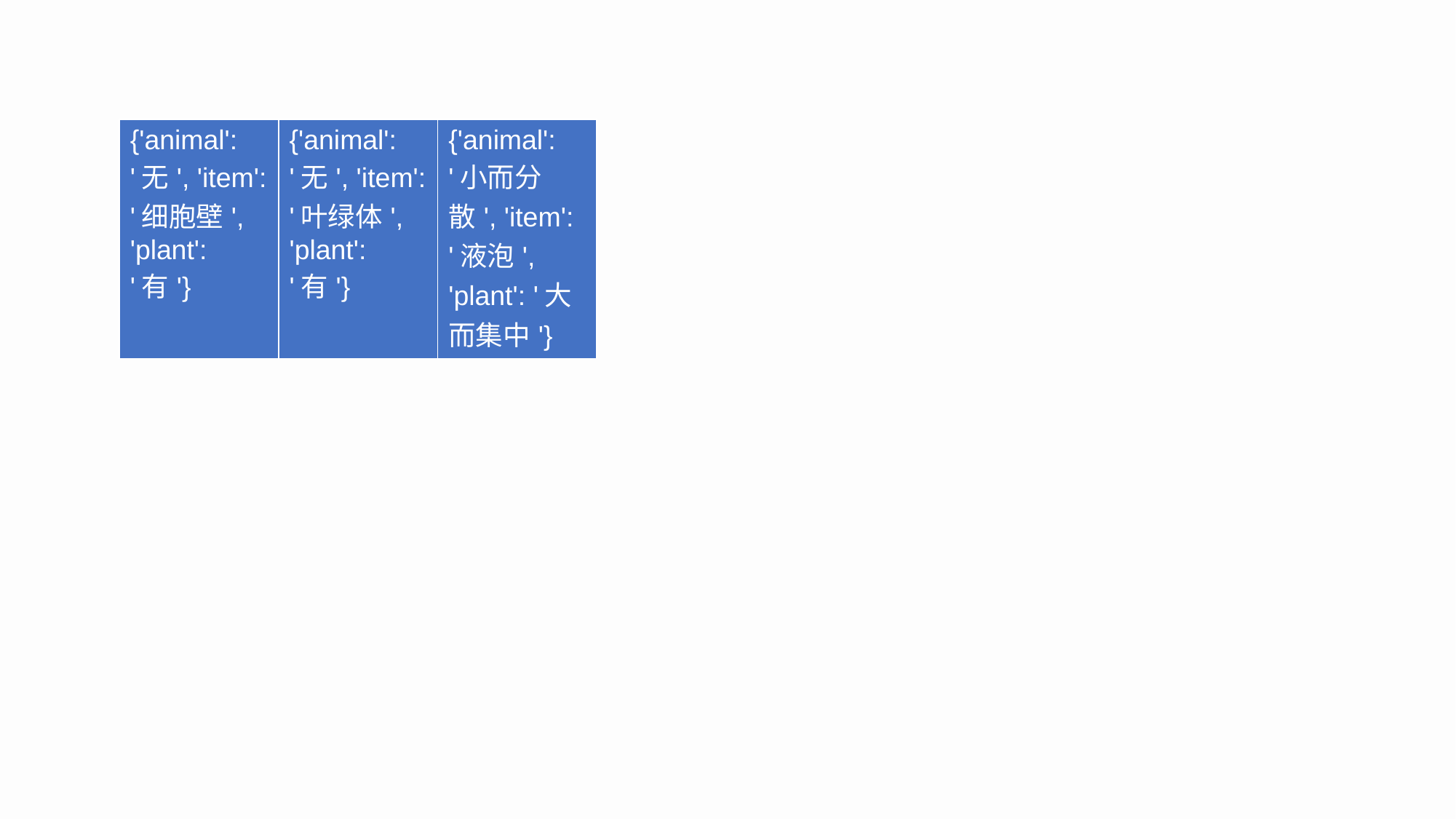

#
| {'animal': '无', 'item': '细胞壁', 'plant': '有'} | {'animal': '无', 'item': '叶绿体', 'plant': '有'} | {'animal': '小而分散', 'item': '液泡', 'plant': '大而集中'} |
| --- | --- | --- |